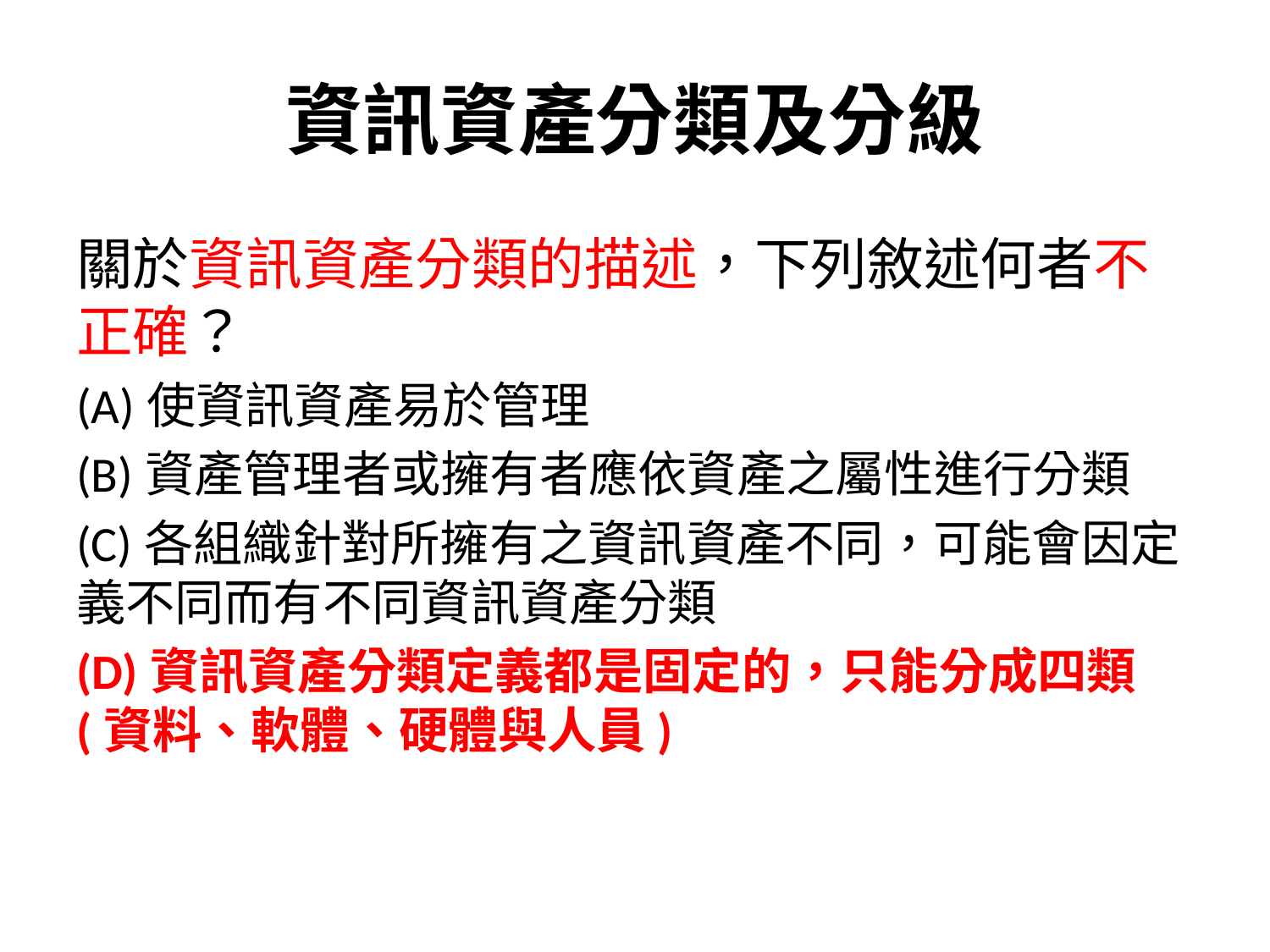

# 資訊資產分類及分級
關於資訊資產分類的描述，下列敘述何者不正確？
(A)使資訊資產易於管理
(B)資產管理者或擁有者應依資產之屬性進行分類
(C)各組織針對所擁有之資訊資產不同，可能會因定義不同而有不同資訊資產分類
(D)資訊資產分類定義都是固定的，只能分成四類(資料、軟體、硬體與人員)